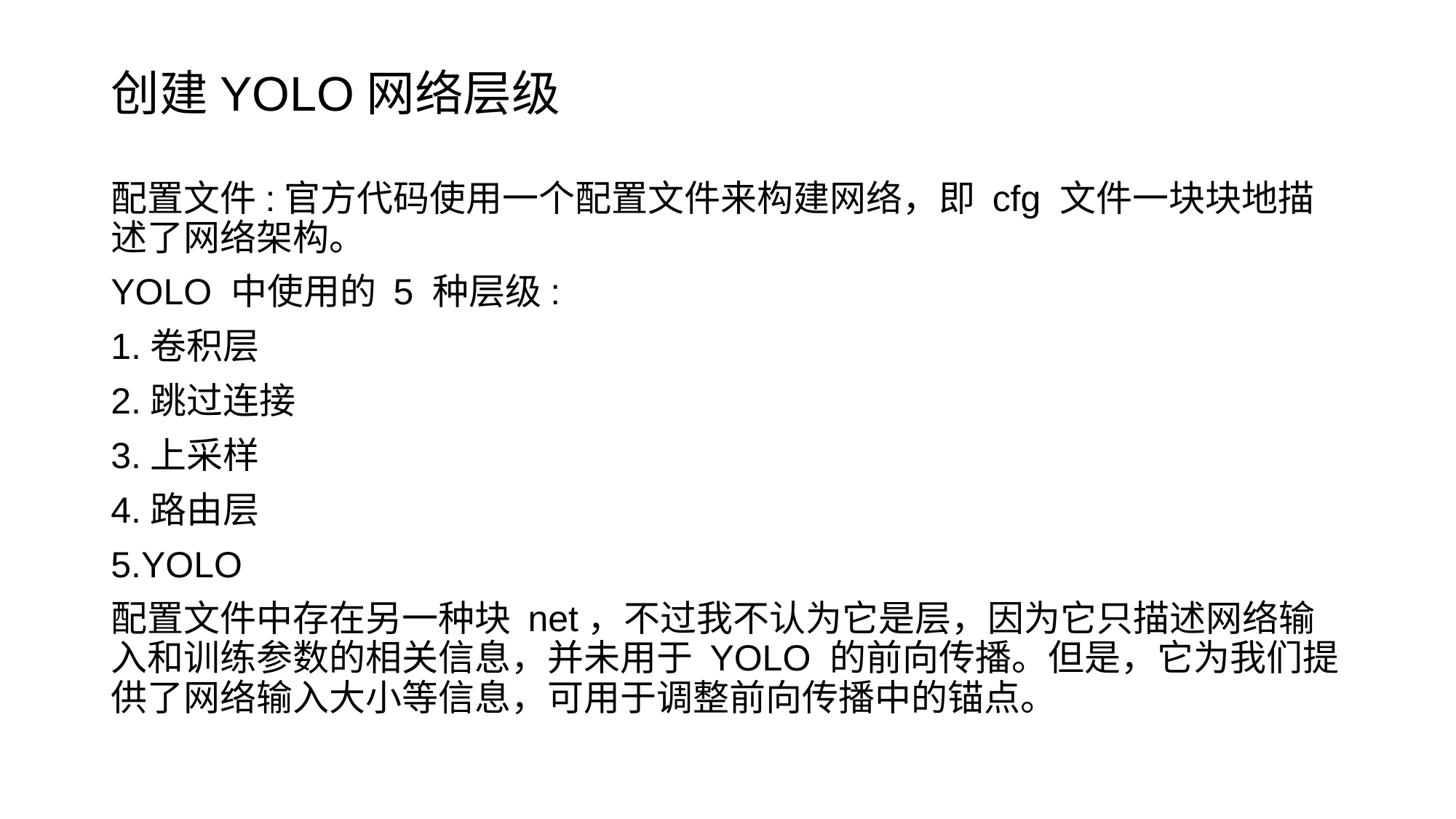

# 创建YOLO网络层级
配置文件:官方代码使用一个配置文件来构建网络，即 cfg 文件一块块地描述了网络架构。
YOLO 中使用的 5 种层级:
1.卷积层
2.跳过连接
3.上采样
4.路由层
5.YOLO
配置文件中存在另一种块 net，不过我不认为它是层，因为它只描述网络输入和训练参数的相关信息，并未用于 YOLO 的前向传播。但是，它为我们提供了网络输入大小等信息，可用于调整前向传播中的锚点。